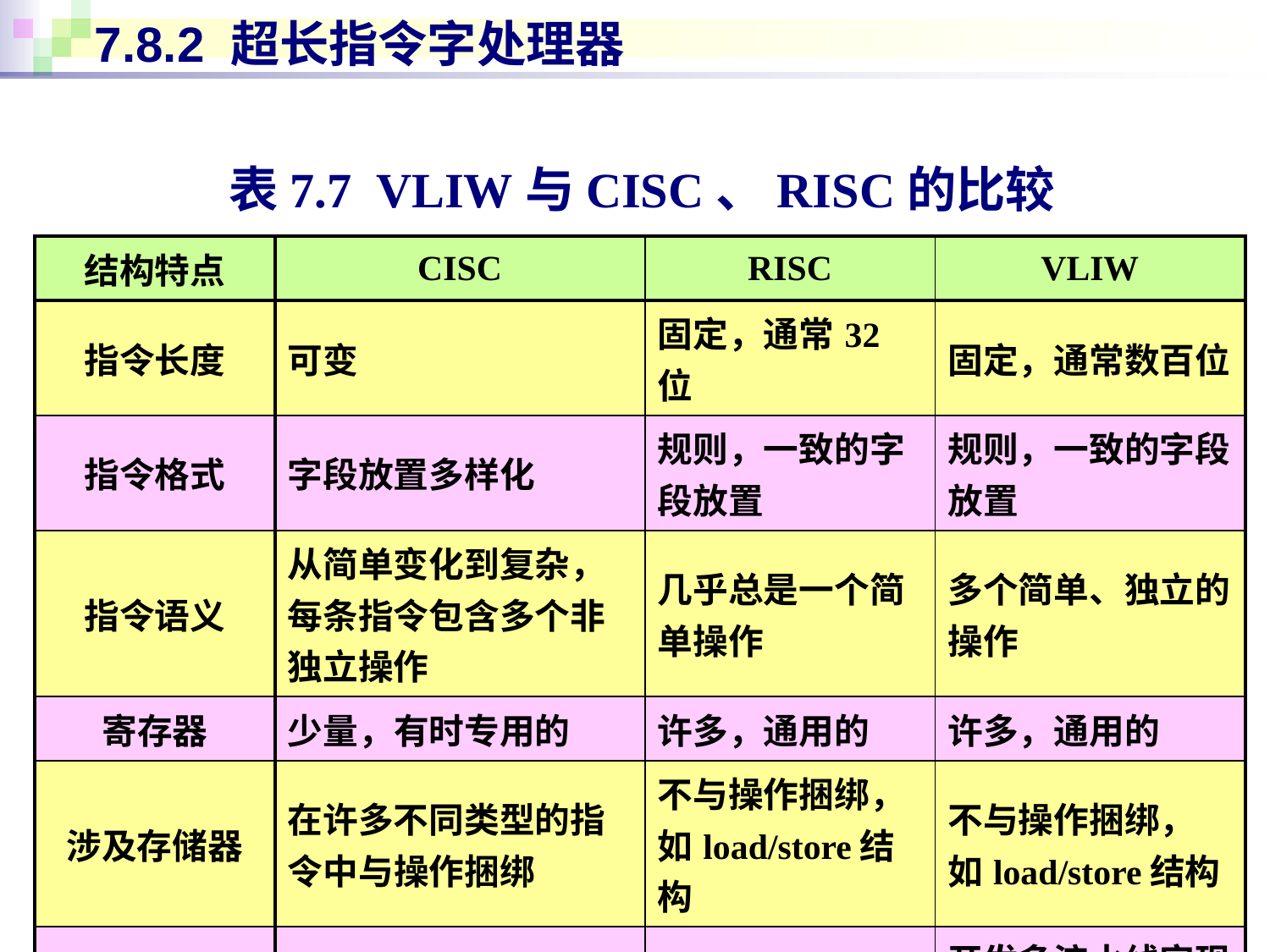

# 7.8.2 超长指令字处理器
表7.7  VLIW与CISC、RISC的比较
| 结构特点 | CISC | RISC | VLIW |
| --- | --- | --- | --- |
| 指令长度 | 可变 | 固定，通常32位 | 固定，通常数百位 |
| 指令格式 | 字段放置多样化 | 规则，一致的字段放置 | 规则，一致的字段放置 |
| 指令语义 | 从简单变化到复杂，每条指令包含多个非独立操作 | 几乎总是一个简单操作 | 多个简单、独立的操作 |
| 寄存器 | 少量，有时专用的 | 许多，通用的 | 许多，通用的 |
| 涉及存储器 | 在许多不同类型的指令中与操作捆绑 | 不与操作捆绑，如load/store结构 | 不与操作捆绑， 如load/store结构 |
| 硬件设计焦点 | 开发微码实现 | 开发单流水线实现，无微码 | 开发多流水线实现，无微码，无复杂派发逻辑 |
105